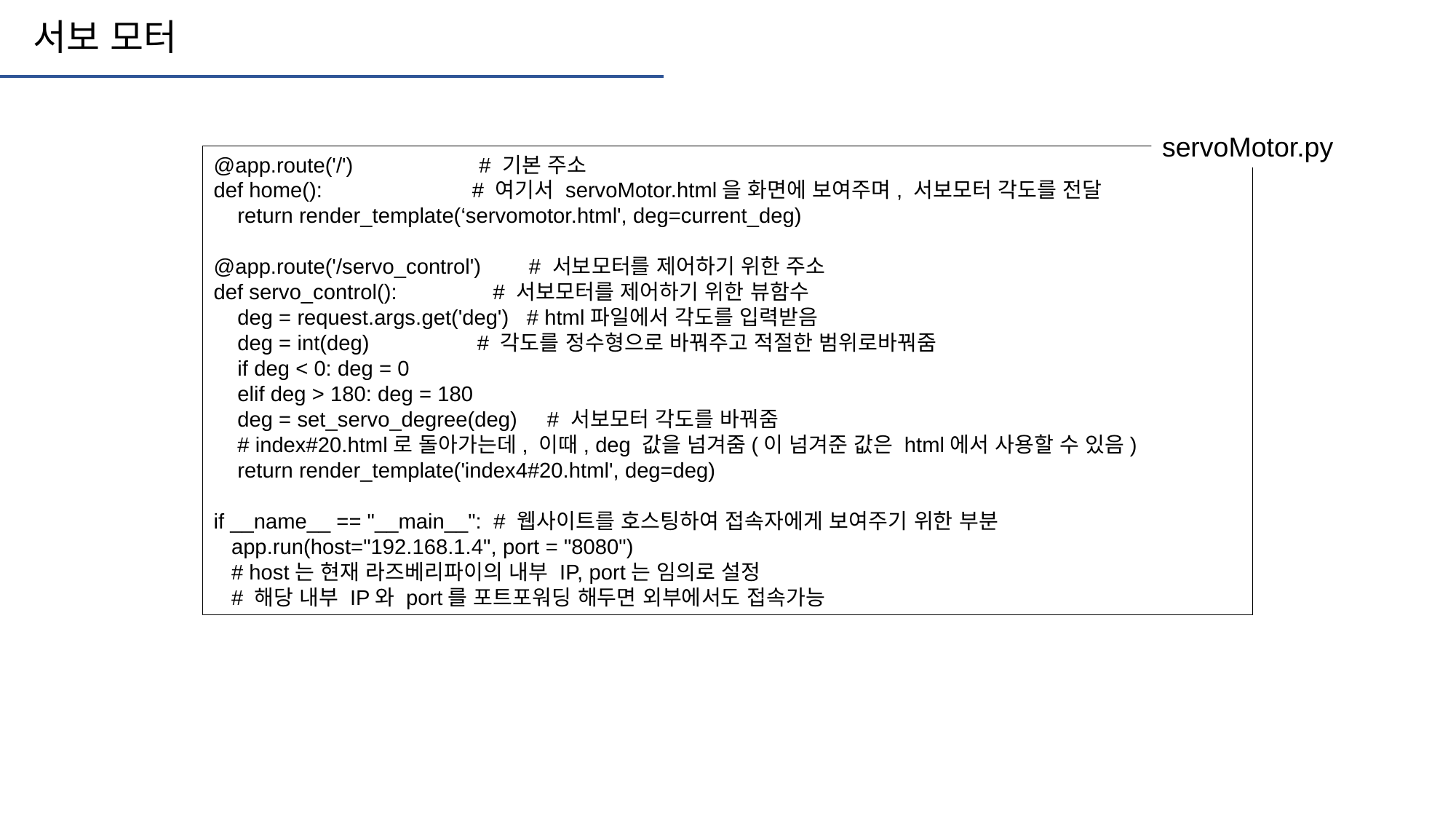

서보 모터
servoMotor.py
@app.route('/')                     # 기본 주소
def home():                         # 여기서 servoMotor.html을 화면에 보여주며, 서보모터 각도를 전달
    return render_template(‘servomotor.html', deg=current_deg)

@app.route('/servo_control')        # 서보모터를 제어하기 위한 주소
def servo_control():                # 서보모터를 제어하기 위한 뷰함수
    deg = request.args.get('deg')   # html파일에서 각도를 입력받음
    deg = int(deg)                  # 각도를 정수형으로 바꿔주고 적절한 범위로바꿔줌
    if deg < 0: deg = 0
    elif deg > 180: deg = 180
    deg = set_servo_degree(deg)     # 서보모터 각도를 바꿔줌
    # index#20.html로 돌아가는데, 이때, deg 값을 넘겨줌(이 넘겨준 값은 html에서 사용할 수 있음)
    return render_template('index4#20.html', deg=deg)

if __name__ == "__main__":  # 웹사이트를 호스팅하여 접속자에게 보여주기 위한 부분
   app.run(host="192.168.1.4", port = "8080")
   # host는 현재 라즈베리파이의 내부 IP, port는 임의로 설정
   # 해당 내부 IP와 port를 포트포워딩 해두면 외부에서도 접속가능